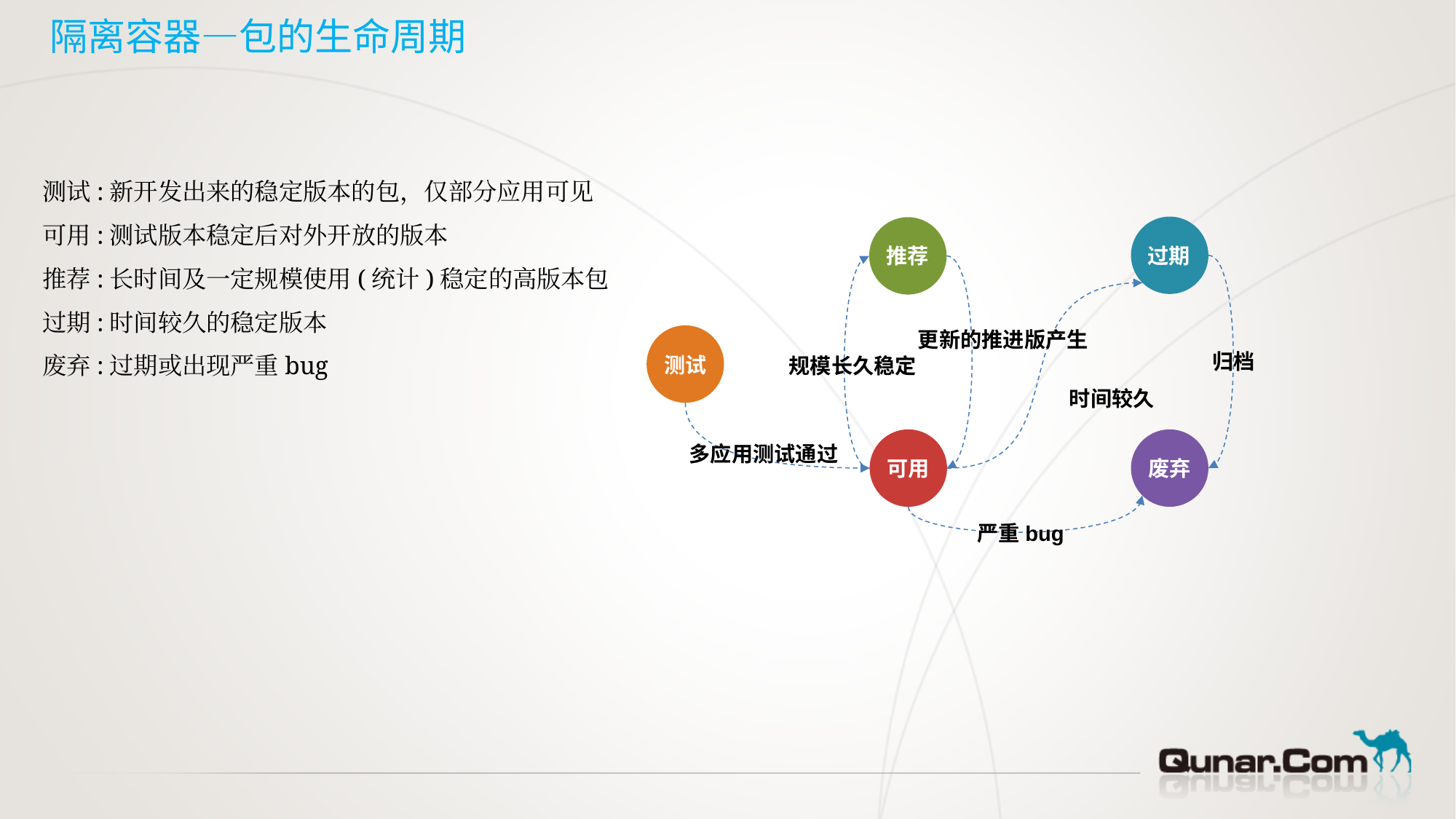

# 隔离容器—包的生命周期

测试:新开发出来的稳定版本的包，仅部分应用可见
可用:测试版本稳定后对外开放的版本
推荐:长时间及一定规模使用(统计)稳定的高版本包
过期:时间较久的稳定版本
废弃:过期或出现严重bug

过期
推荐
更新的推进版产生

归档
测试
规模长久稳定
时间较久

多应用测试通过
可用
废弃
严重bug